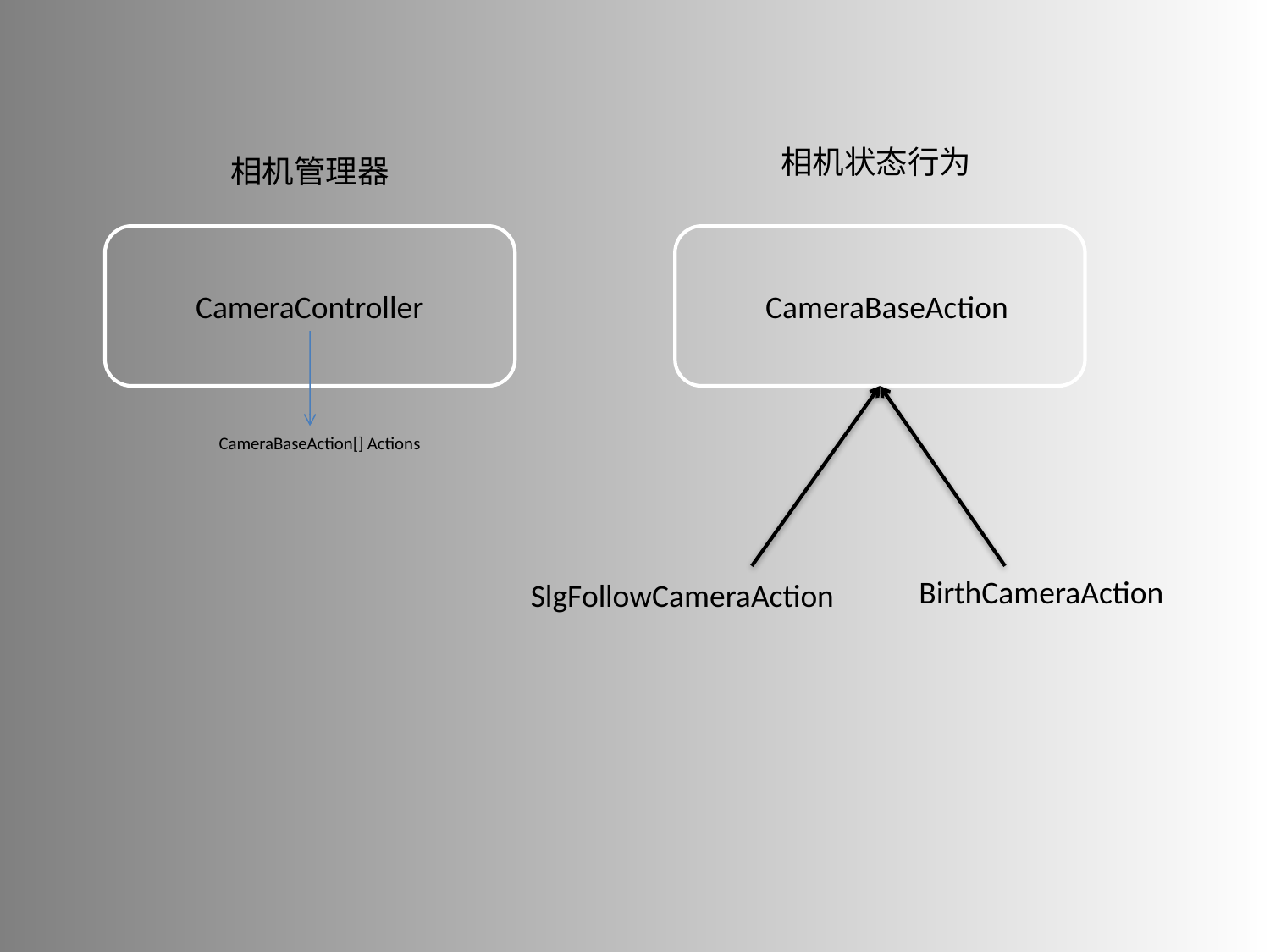

相机状态行为
相机管理器

CameraController
CameraBaseAction
CameraBaseAction[] Actions
BirthCameraAction
SlgFollowCameraAction